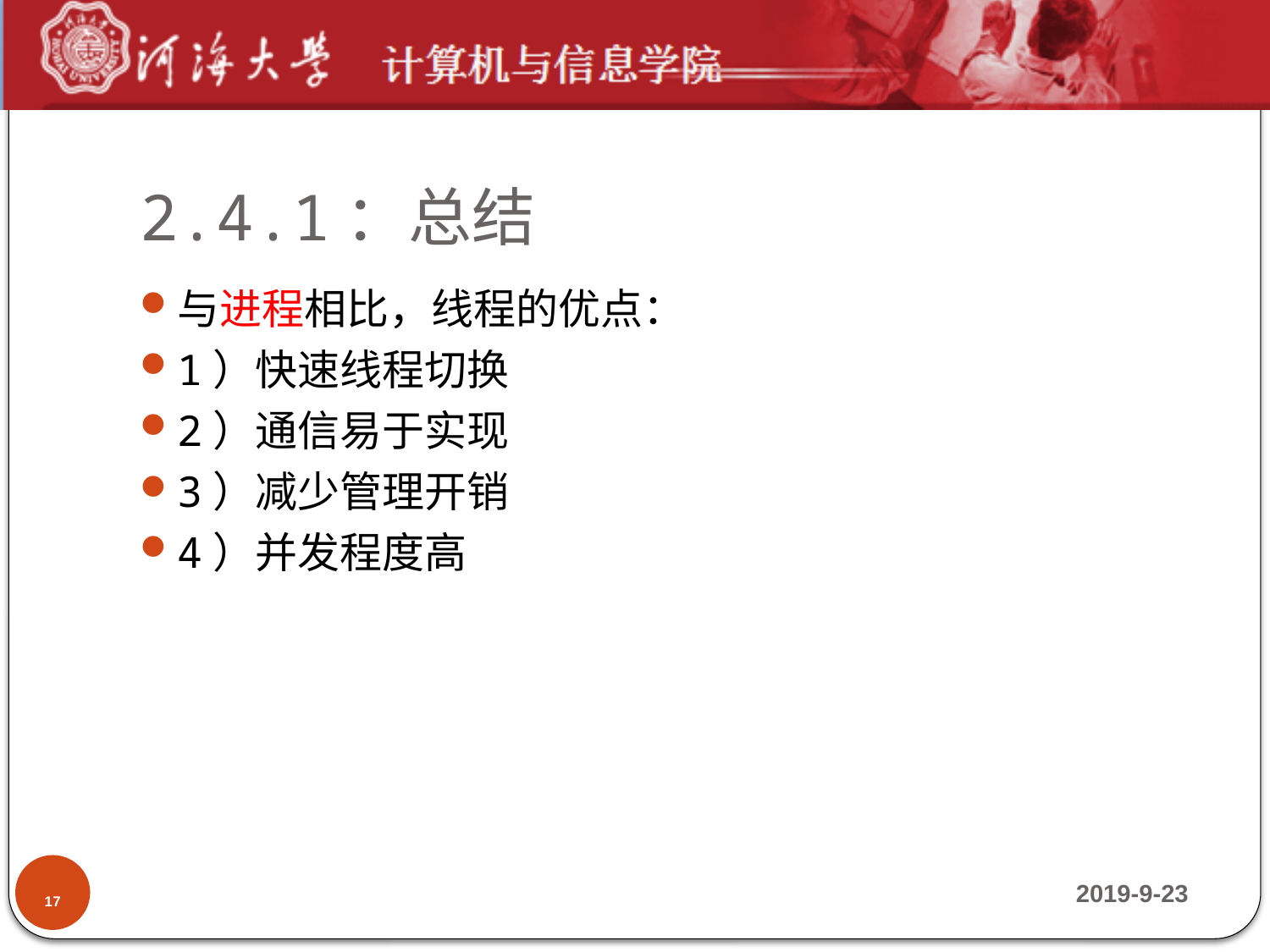

# 2.4.1：总结
与进程相比，线程的优点：
1）快速线程切换
2）通信易于实现
3）减少管理开销
4）并发程度高

17
2019-9-23